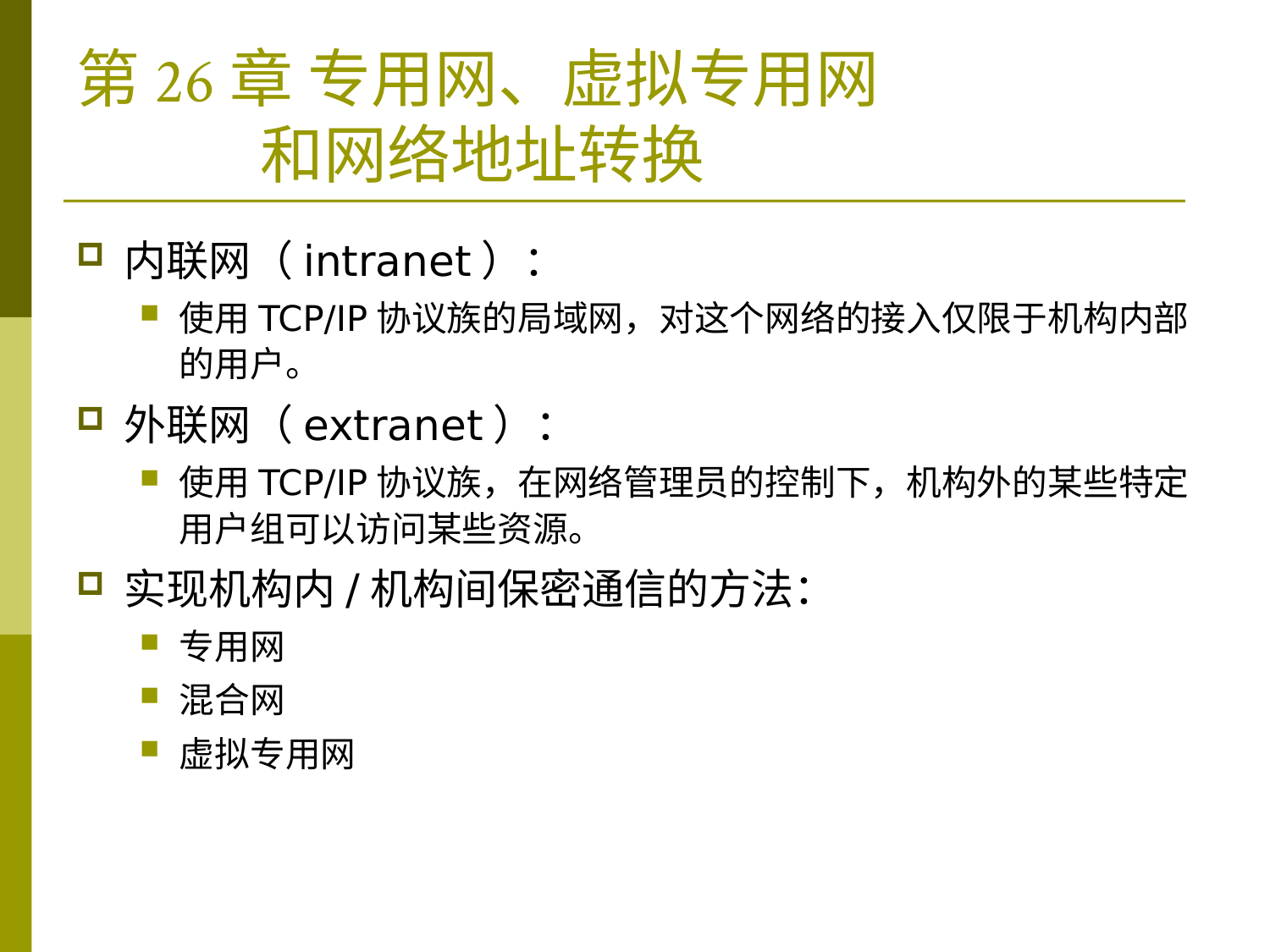

# 第26章 专用网、虚拟专用网 和网络地址转换
内联网（intranet）：
使用TCP/IP协议族的局域网，对这个网络的接入仅限于机构内部的用户。
外联网（extranet）：
使用TCP/IP协议族，在网络管理员的控制下，机构外的某些特定用户组可以访问某些资源。
实现机构内/机构间保密通信的方法：
专用网
混合网
虚拟专用网